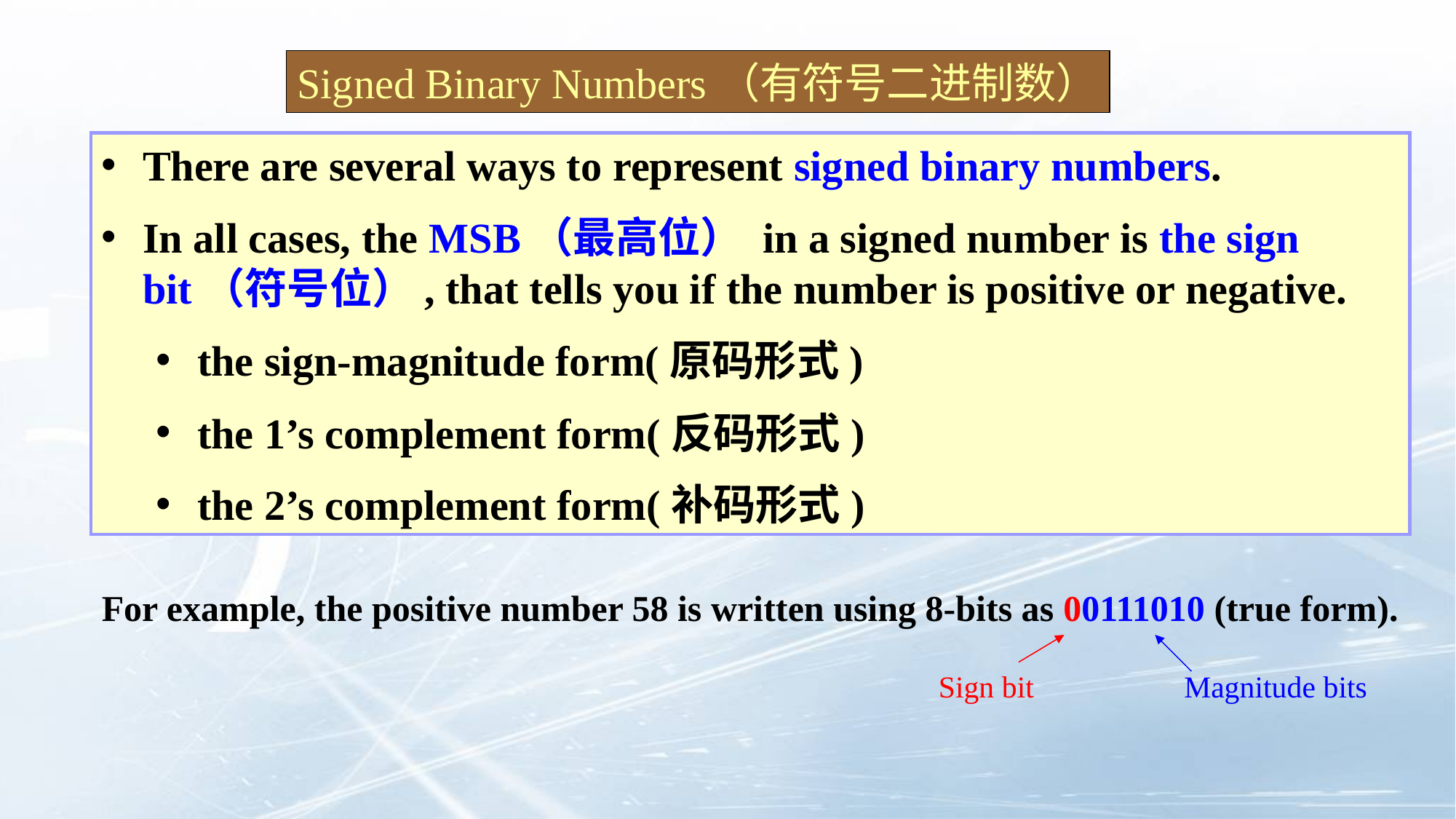

Signed Binary Numbers（有符号二进制数）
There are several ways to represent signed binary numbers.
In all cases, the MSB（最高位） in a signed number is the sign bit（符号位）, that tells you if the number is positive or negative.
the sign-magnitude form(原码形式)
the 1’s complement form(反码形式)
the 2’s complement form(补码形式)
For example, the positive number 58 is written using 8-bits as 00111010 (true form).

Sign bit
Magnitude bits